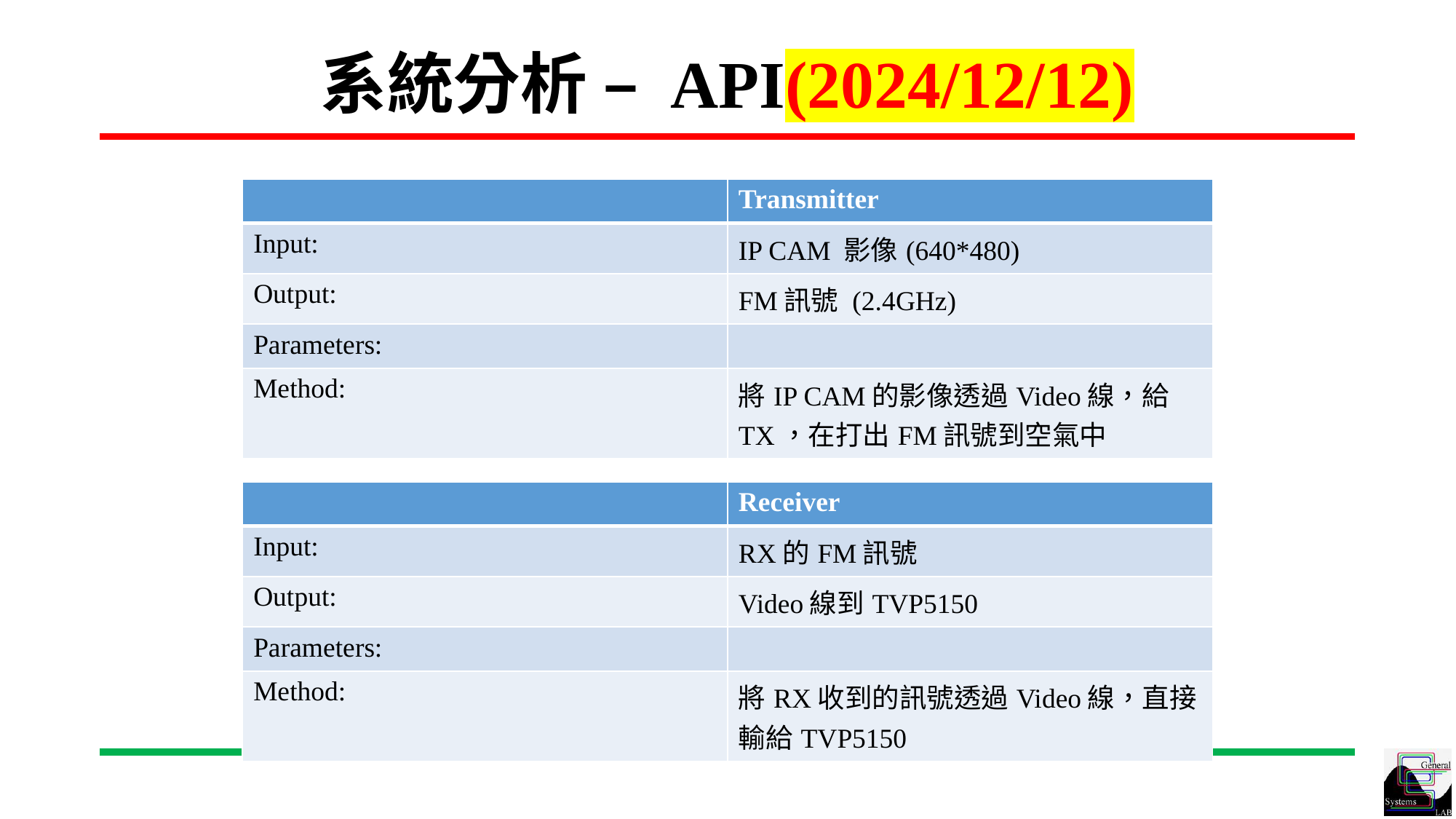

# 系統分析 – API(2024/12/12)
|  | Transmitter |
| --- | --- |
| Input: | IP CAM 影像(640\*480) |
| Output: | FM訊號 (2.4GHz) |
| Parameters: |  |
| Method: | 將IP CAM的影像透過Video線，給TX，在打出FM訊號到空氣中 |
|  | Receiver |
| --- | --- |
| Input: | RX的FM訊號 |
| Output: | Video線到TVP5150 |
| Parameters: |  |
| Method: | 將RX收到的訊號透過Video線，直接輸給TVP5150 |